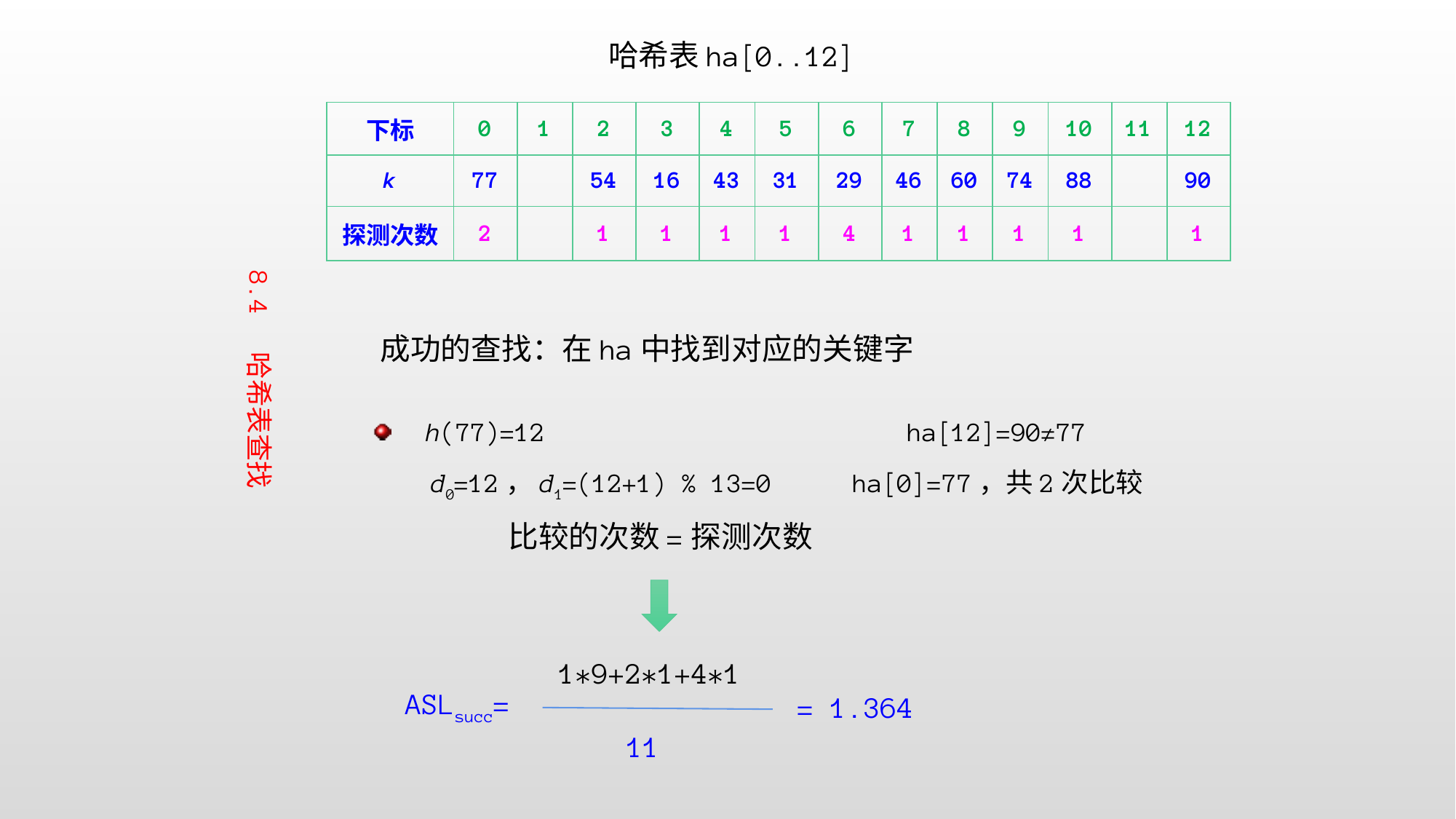

哈希表ha[0..12]
| 下标 | 0 | 1 | 2 | 3 | 4 | 5 | 6 | 7 | 8 | 9 | 10 | 11 | 12 |
| --- | --- | --- | --- | --- | --- | --- | --- | --- | --- | --- | --- | --- | --- |
| k | 77 |  | 54 | 16 | 43 | 31 | 29 | 46 | 60 | 74 | 88 |  | 90 |
| 探测次数 | 2 |  | 1 | 1 | 1 | 1 | 4 | 1 | 1 | 1 | 1 |  | 1 |
8.4  哈希表查找
成功的查找：在ha中找到对应的关键字
h(77)=12			   ha[12]=90≠77
    d0=12，d1=(12+1) % 13=0	   ha[0]=77，共2次比较
比较的次数=探测次数

1*9+2*1+4*1
ASLsucc=
= 1.364
11